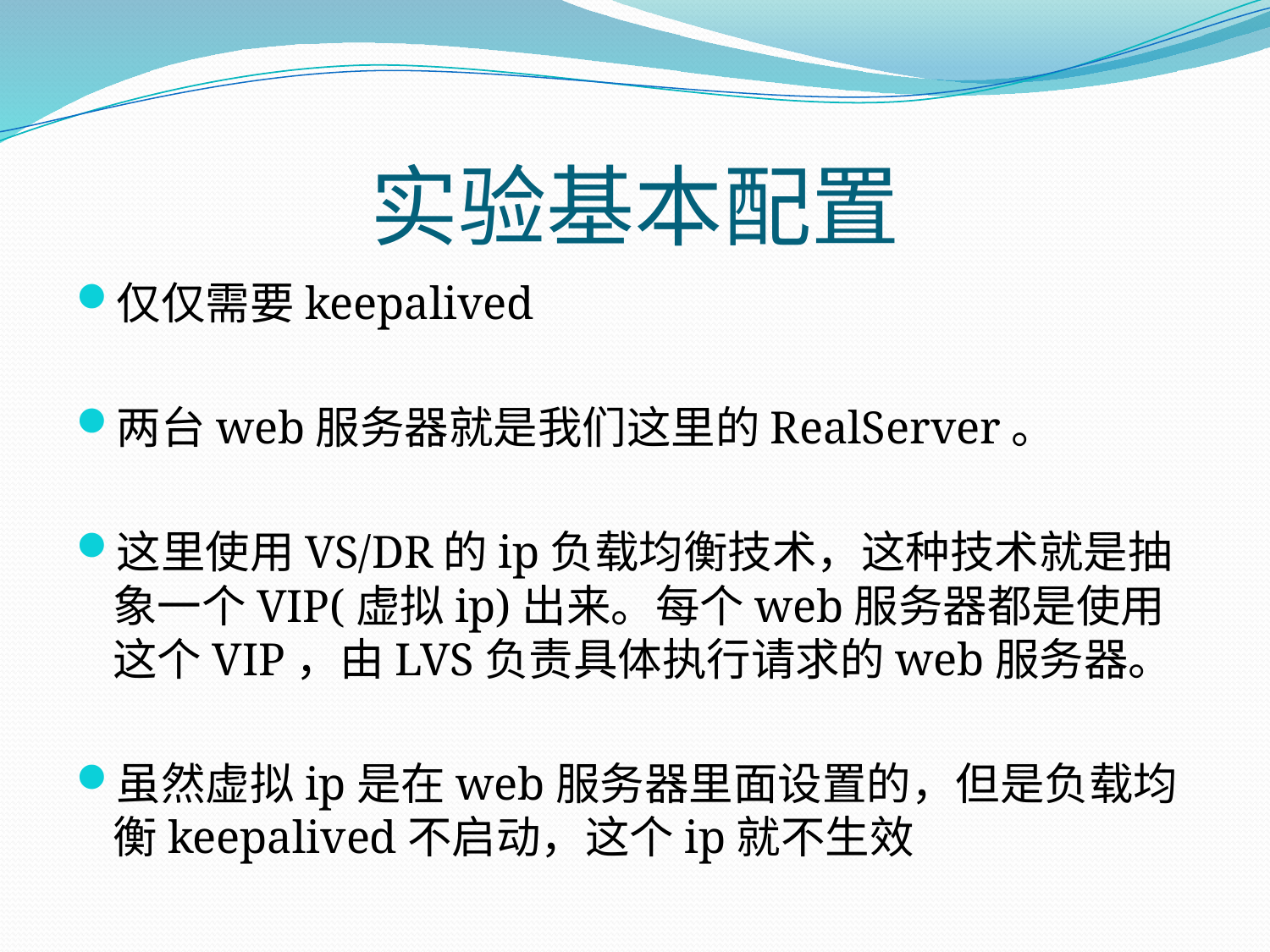

# 实验基本配置
仅仅需要keepalived

两台web服务器就是我们这里的RealServer。

这里使用VS/DR的ip负载均衡技术，这种技术就是抽象一个VIP(虚拟ip)出来。每个web服务器都是使用这个VIP，由LVS负责具体执行请求的web服务器。

虽然虚拟ip是在web服务器里面设置的，但是负载均衡keepalived不启动，这个ip就不生效